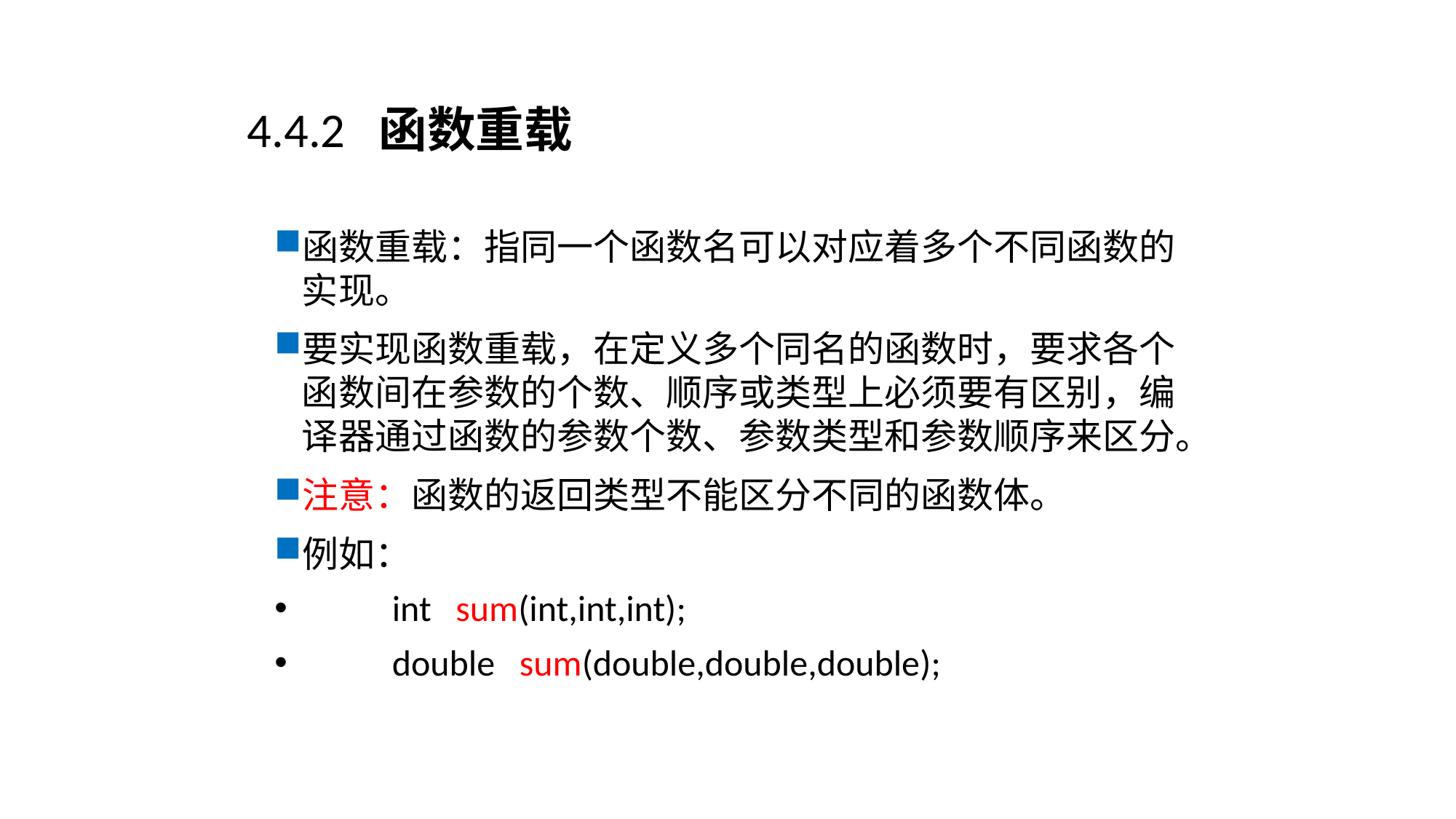

# 4.4.2  函数重载
函数重载：指同一个函数名可以对应着多个不同函数的实现。
要实现函数重载，在定义多个同名的函数时，要求各个函数间在参数的个数、顺序或类型上必须要有区别，编译器通过函数的参数个数、参数类型和参数顺序来区分。
注意：函数的返回类型不能区分不同的函数体。
例如：
           int   sum(int,int,int);
           double   sum(double,double,double);